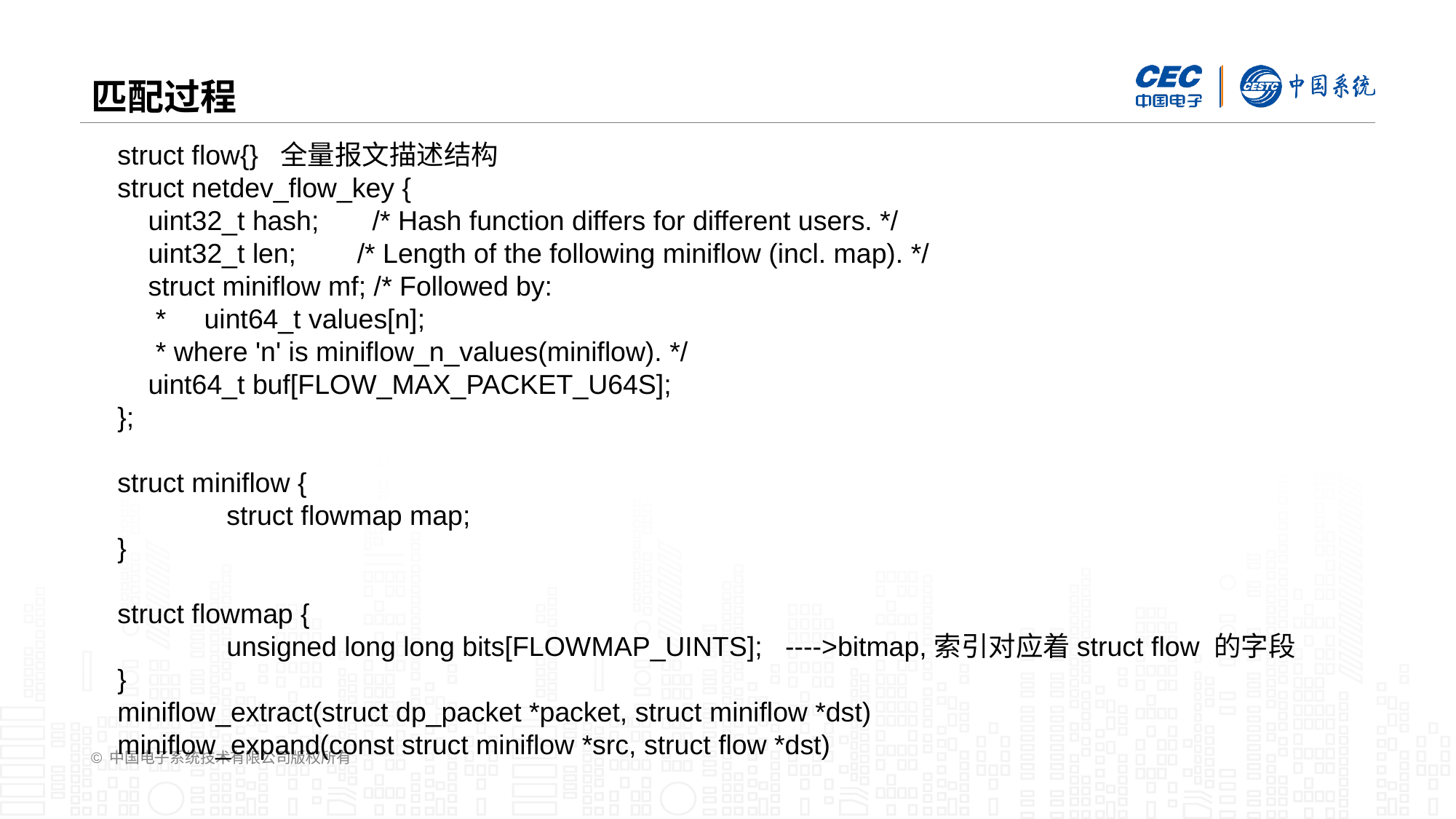

# 匹配过程

struct flow{}  全量报文描述结构
struct netdev_flow_key {
    uint32_t hash;       /* Hash function differs for different users. */
    uint32_t len;        /* Length of the following miniflow (incl. map). */
    struct miniflow mf; /* Followed by:
     *     uint64_t values[n];
     * where 'n' is miniflow_n_values(miniflow). */
    uint64_t buf[FLOW_MAX_PACKET_U64S];
};

struct miniflow {
	struct flowmap map;
}

struct flowmap {
	unsigned long long bits[FLOWMAP_UINTS];   ---->bitmap,索引对应着struct flow 的字段
}
miniflow_extract(struct dp_packet *packet, struct miniflow *dst)
miniflow_expand(const struct miniflow *src, struct flow *dst)

© 中国电子系统技术有限公司版权所有
8